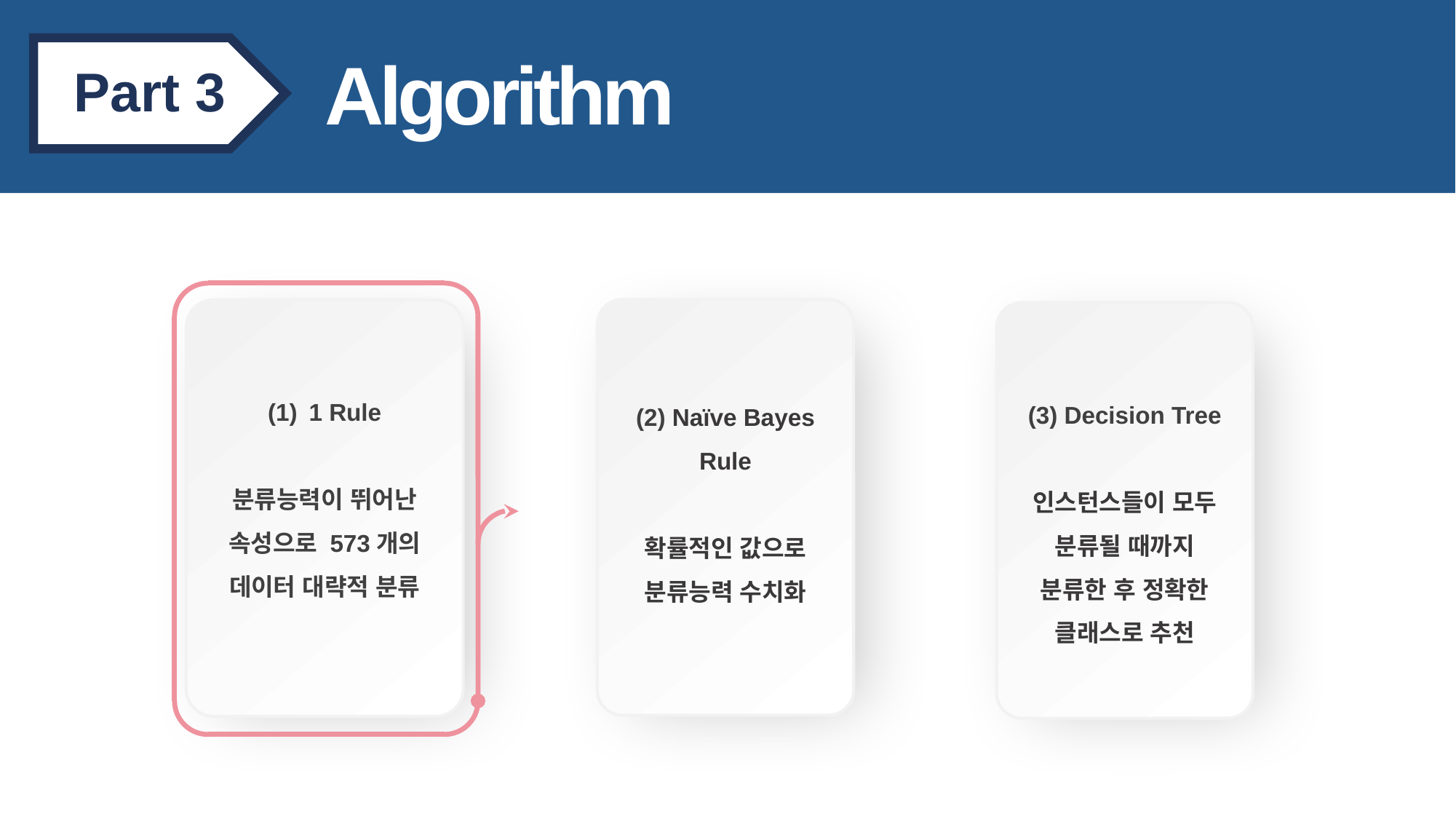

Part 3
Algorithm

(2) Naïve Bayes Rule

확률적인 값으로
분류능력 수치화

1 Rule

분류능력이 뛰어난
속성으로 573개의 데이터 대략적 분류

(3) Decision Tree

인스턴스들이 모두
분류될 때까지
분류한 후 정확한
클래스로 추천